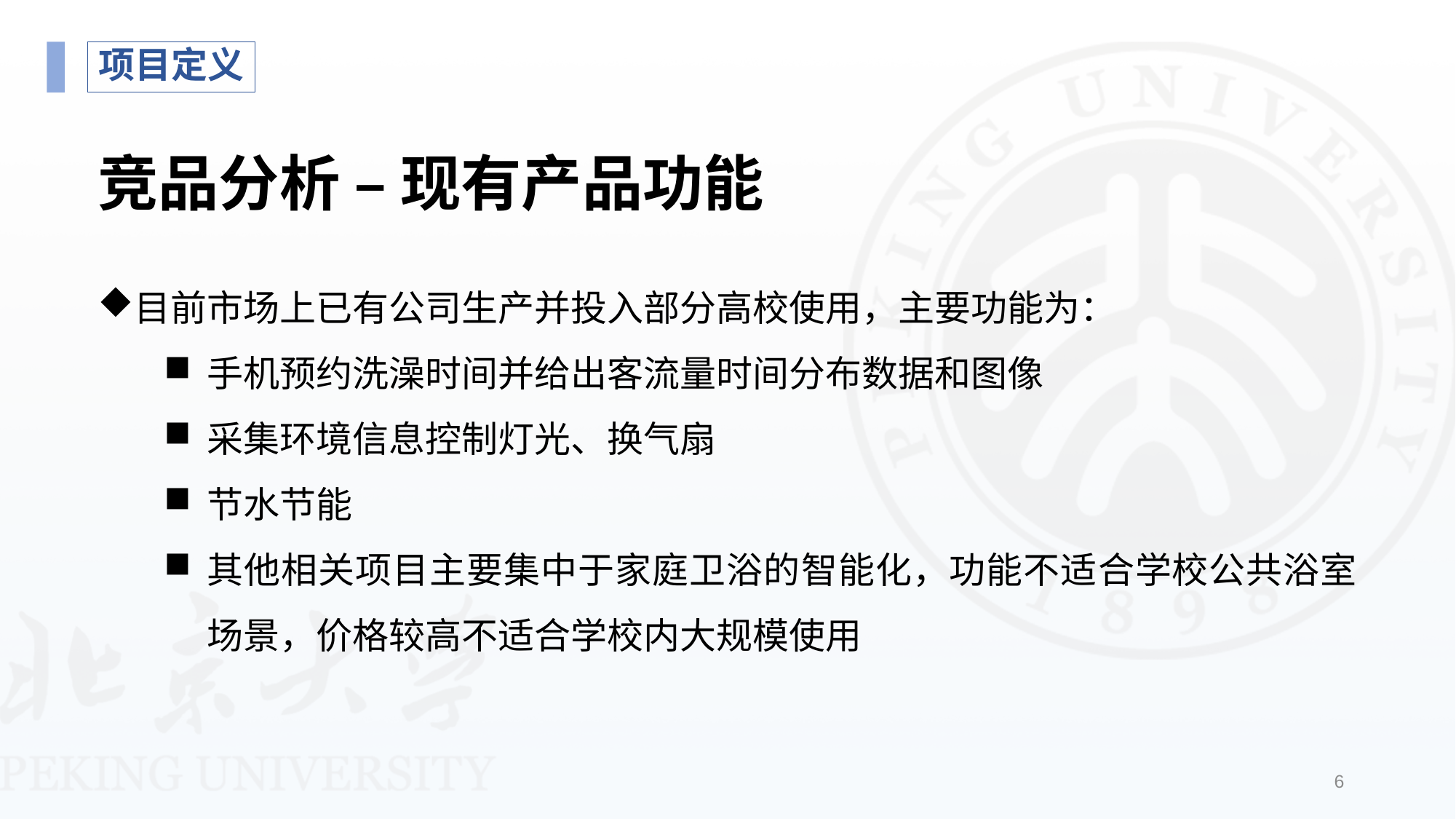

项目定义
# 竞品分析 – 现有产品功能
目前市场上已有公司生产并投入部分高校使用，主要功能为：
手机预约洗澡时间并给出客流量时间分布数据和图像
采集环境信息控制灯光、换气扇
节水节能
其他相关项目主要集中于家庭卫浴的智能化，功能不适合学校公共浴室场景，价格较高不适合学校内大规模使用
6